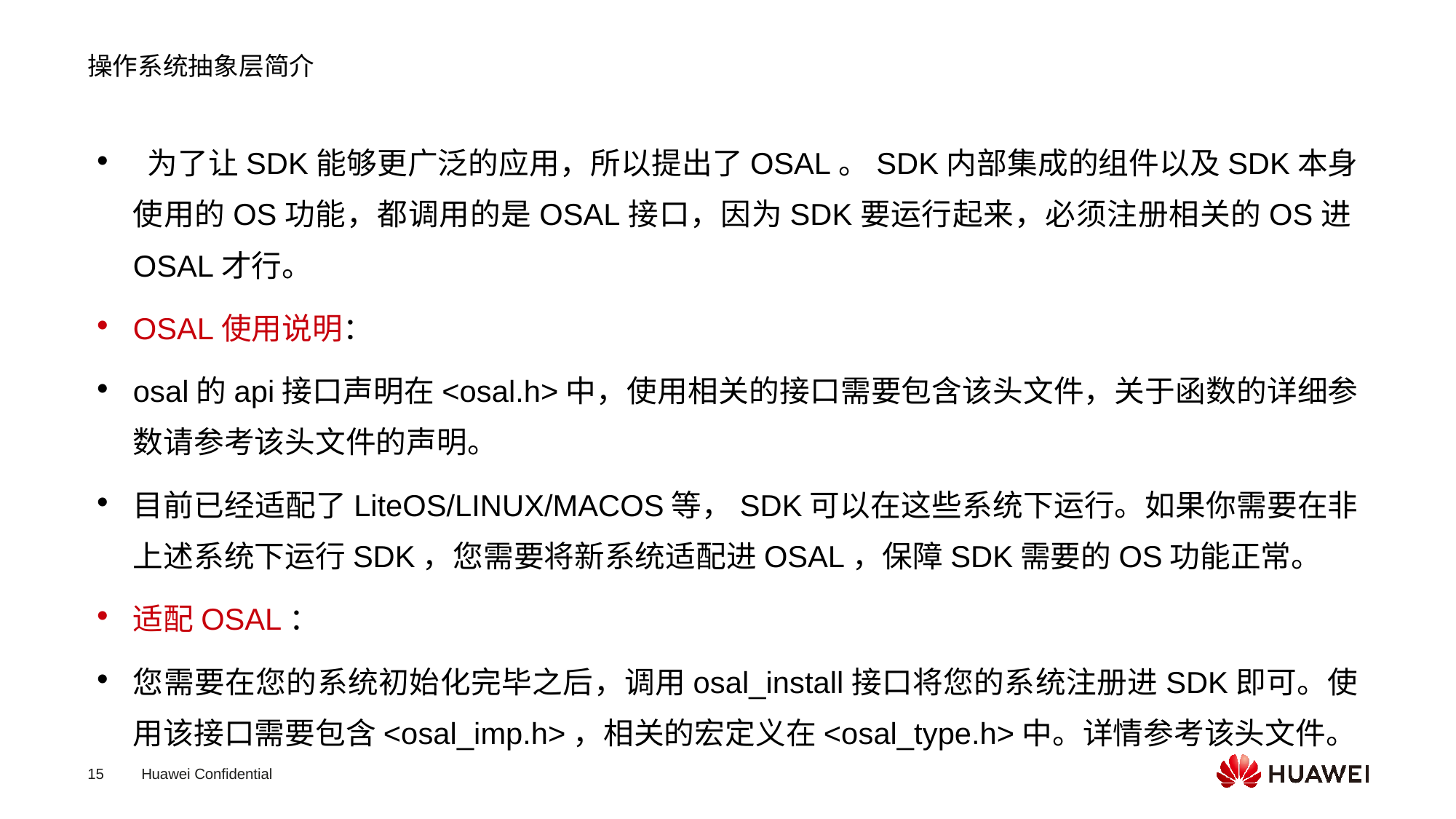

# 操作系统抽象层简介
 为了让SDK能够更广泛的应用，所以提出了OSAL。SDK内部集成的组件以及SDK本身使用的OS功能，都调用的是OSAL接口，因为SDK要运行起来，必须注册相关的OS进OSAL才行。
OSAL使用说明：
osal的api接口声明在<osal.h>中，使用相关的接口需要包含该头文件，关于函数的详细参数请参考该头文件的声明。
目前已经适配了LiteOS/LINUX/MACOS等，SDK可以在这些系统下运行。如果你需要在非上述系统下运行SDK，您需要将新系统适配进OSAL，保障SDK需要的OS功能正常。
适配OSAL：
您需要在您的系统初始化完毕之后，调用osal_install接口将您的系统注册进SDK即可。使用该接口需要包含<osal_imp.h>，相关的宏定义在<osal_type.h>中。详情参考该头文件。